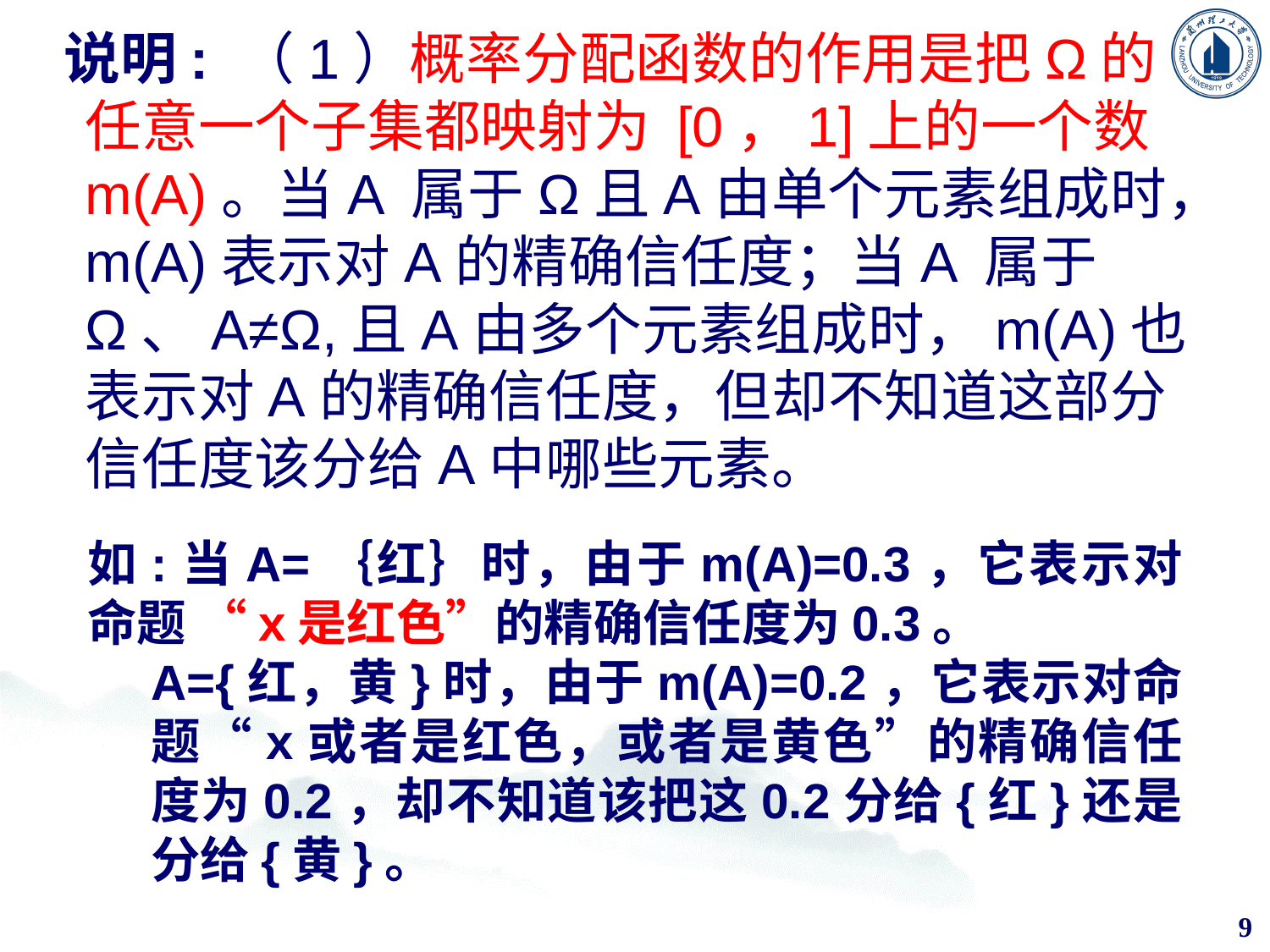

说明: （1）概率分配函数的作用是把Ω的任意一个子集都映射为 [0，1]上的一个数m(A)。当A 属于Ω且A由单个元素组成时，m(A)表示对A的精确信任度；当A 属于Ω、A≠Ω,且A由多个元素组成时，m(A)也表示对A的精确信任度，但却不知道这部分信任度该分给A中哪些元素。
如:当A=｛红｝时，由于m(A)=0.3，它表示对命题 “x是红色”的精确信任度为0.3。
A={红，黄}时，由于m(A)=0.2，它表示对命题“x或者是红色，或者是黄色”的精确信任度为0.2，却不知道该把这0.2分给{红}还是分给{黄}。
9